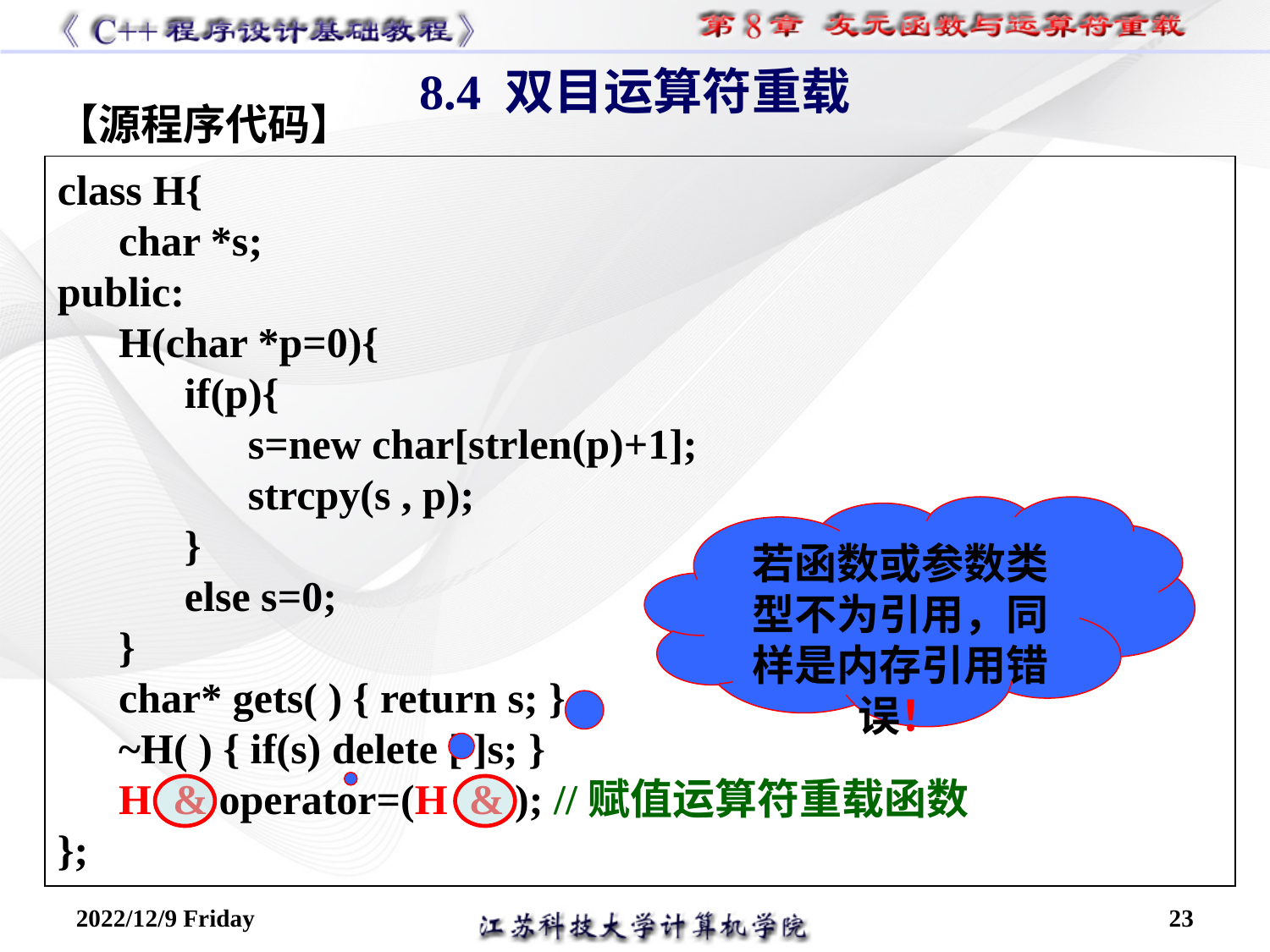

8.4 双目运算符重载
【源程序代码】
class H{
char *s;
public:
H(char *p=0){
if(p){
s=new char[strlen(p)+1];
strcpy(s , p);
}
else s=0;
}
char* gets( ) { return s; }
~H( ) { if(s) delete [ ]s; }
H  & operator=(H  & ); //赋值运算符重载函数
};
若函数或参数类型不为引用，同样是内存引用错误！